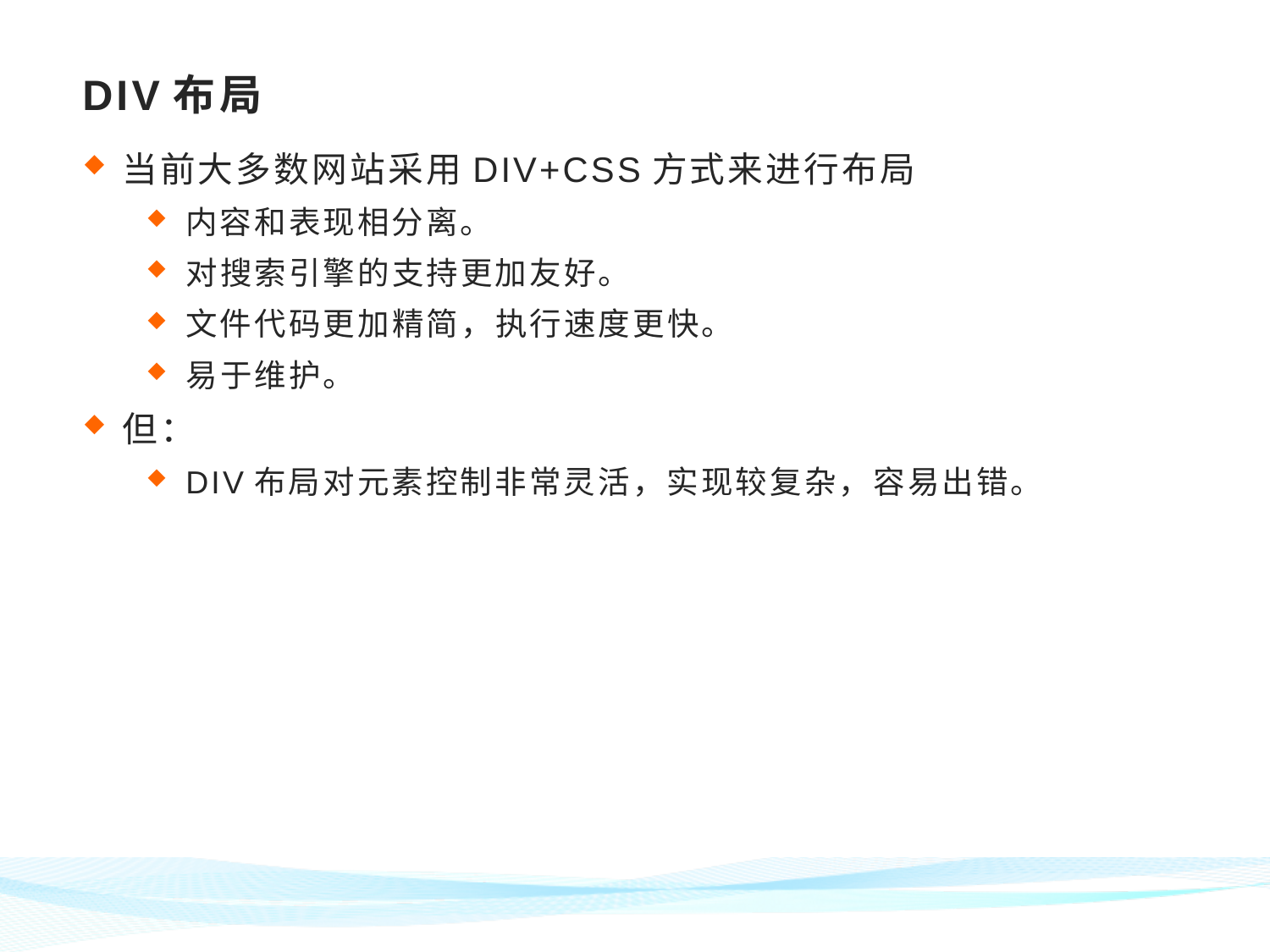

# DIV布局
当前大多数网站采用DIV+CSS方式来进行布局
内容和表现相分离。
对搜索引擎的支持更加友好。
文件代码更加精简，执行速度更快。
易于维护。
但：
DIV布局对元素控制非常灵活，实现较复杂，容易出错。

75